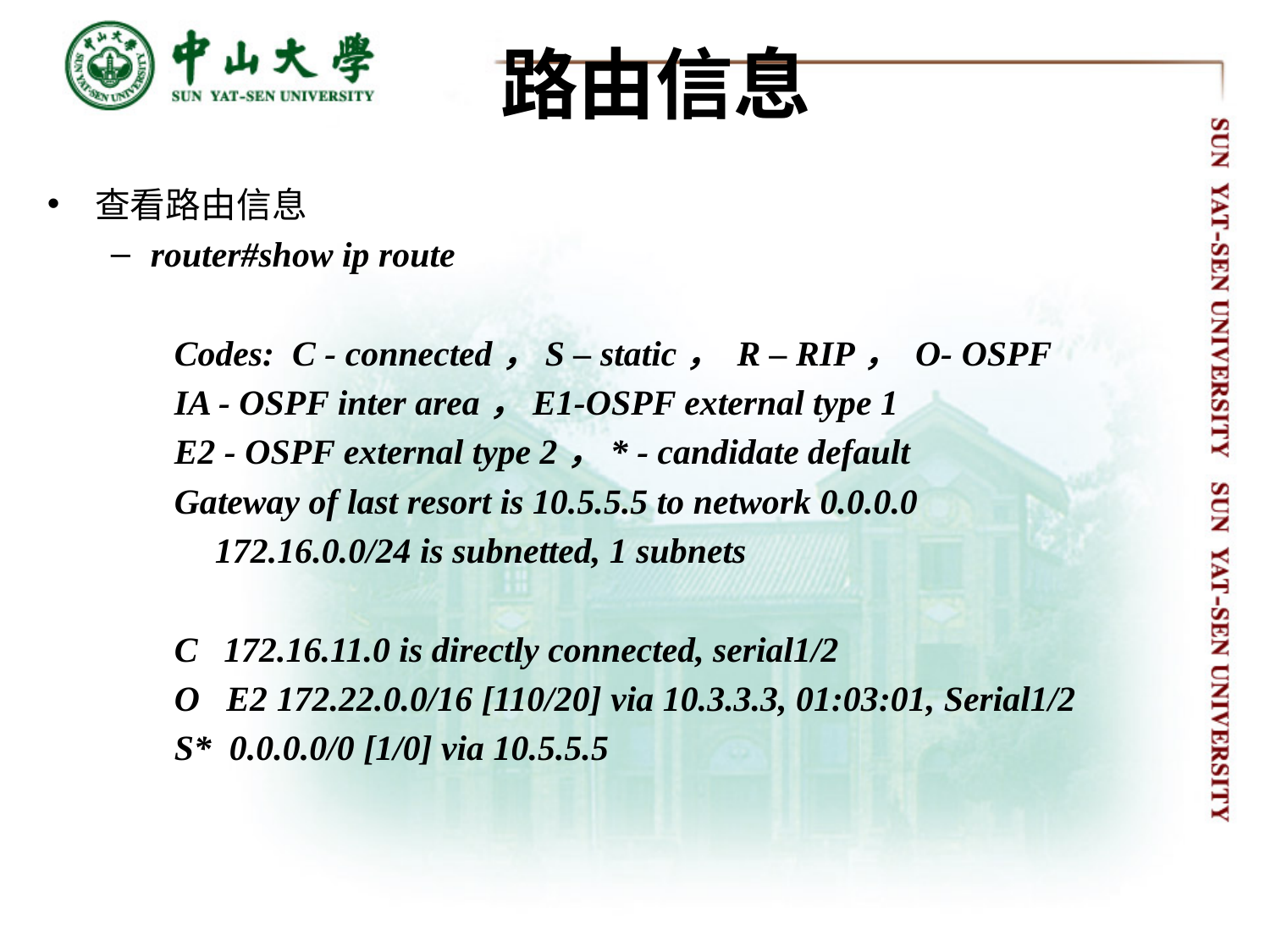

路由信息
查看路由信息
router#show ip route

Codes:  C - connected，S – static， R – RIP， O- OSPF
IA - OSPF inter area，E1-OSPF external type 1
E2 - OSPF external type 2，* - candidate default
Gateway of last resort is 10.5.5.5 to network 0.0.0.0
	 172.16.0.0/24 is subnetted, 1 subnets

C	  172.16.11.0 is directly connected, serial1/2
O   E2 172.22.0.0/16 [110/20] via 10.3.3.3, 01:03:01, Serial1/2
S*  0.0.0.0/0 [1/0] via 10.5.5.5